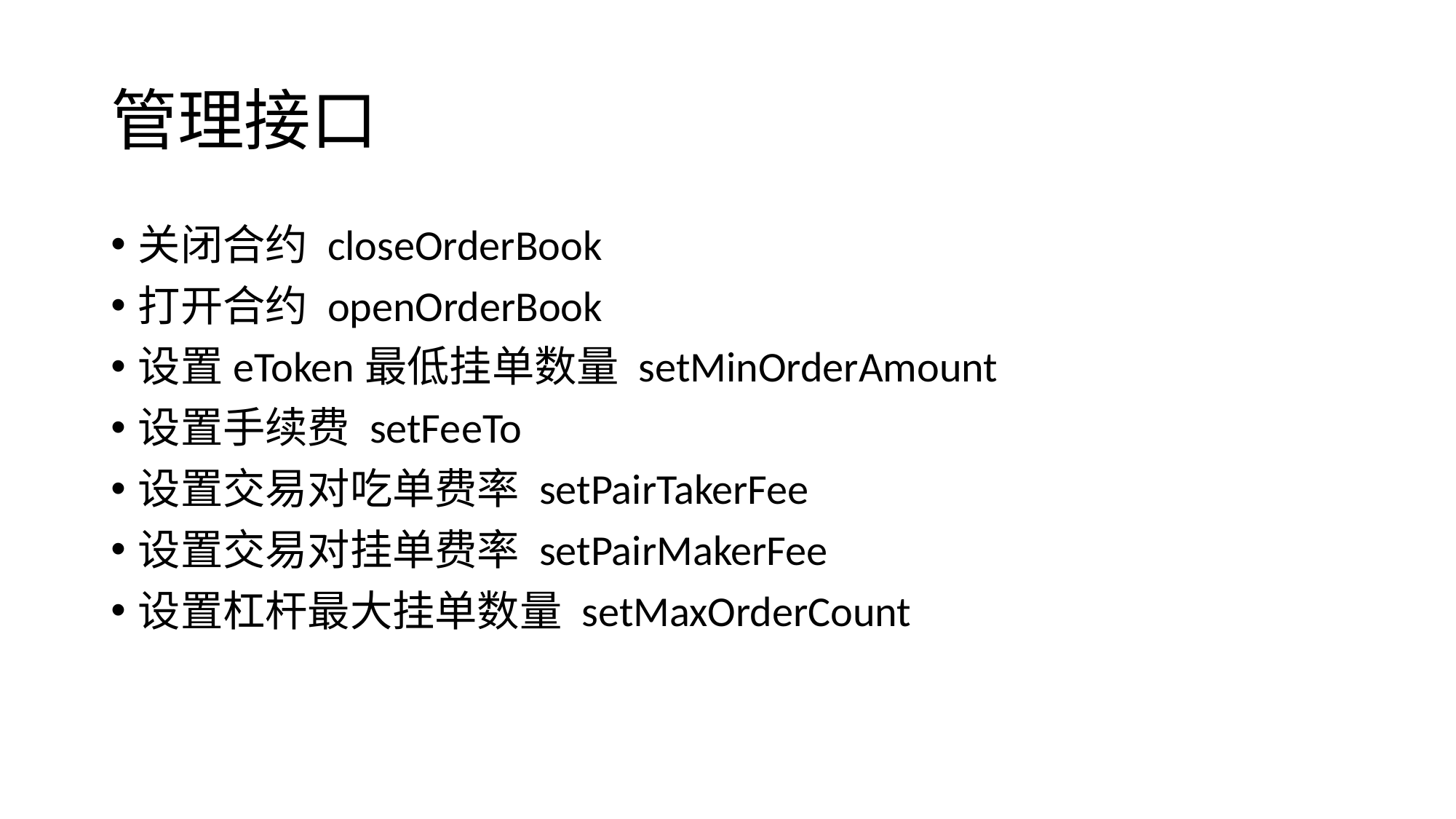

# 管理接口
关闭合约 closeOrderBook
打开合约 openOrderBook
设置eToken最低挂单数量 setMinOrderAmount
设置手续费 setFeeTo
设置交易对吃单费率 setPairTakerFee
设置交易对挂单费率 setPairMakerFee
设置杠杆最大挂单数量 setMaxOrderCount